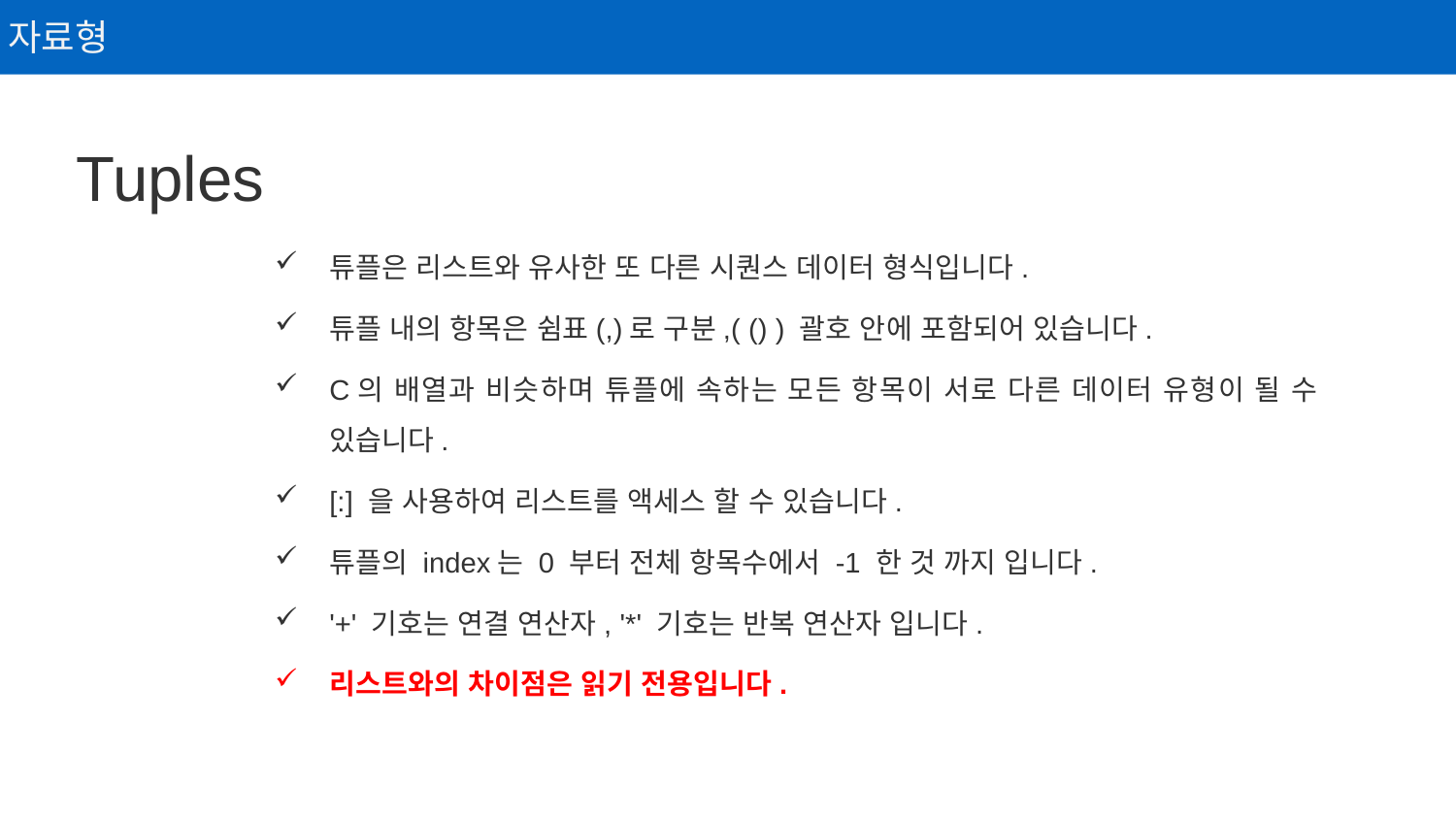

자료형

Tuples
튜플은 리스트와 유사한 또 다른 시퀀스 데이터 형식입니다.
튜플 내의 항목은 쉼표(,)로 구분,( () ) 괄호 안에 포함되어 있습니다.
C의 배열과 비슷하며 튜플에 속하는 모든 항목이 서로 다른 데이터 유형이 될 수 있습니다.
[:] 을 사용하여 리스트를 액세스 할 수 있습니다.
튜플의 index는 0 부터 전체 항목수에서 -1 한 것 까지 입니다.
'+' 기호는 연결 연산자, '*' 기호는 반복 연산자 입니다.
리스트와의 차이점은 읽기 전용입니다.